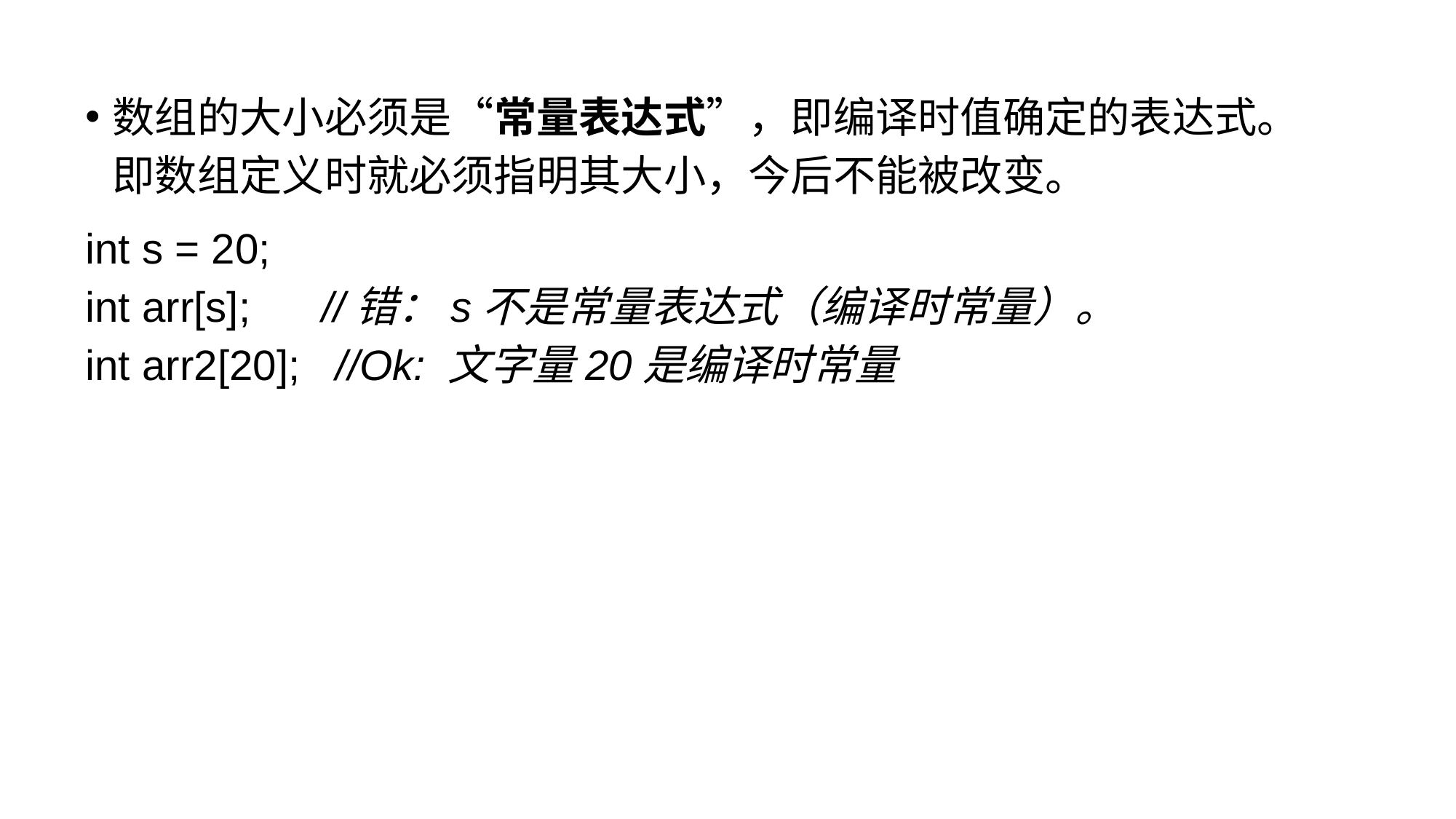

数组的大小必须是“常量表达式”，即编译时值确定的表达式。即数组定义时就必须指明其大小，今后不能被改变。
int s = 20;
int arr[s];      //错：s不是常量表达式（编译时常量）。
int arr2[20];   //Ok: 文字量20是编译时常量